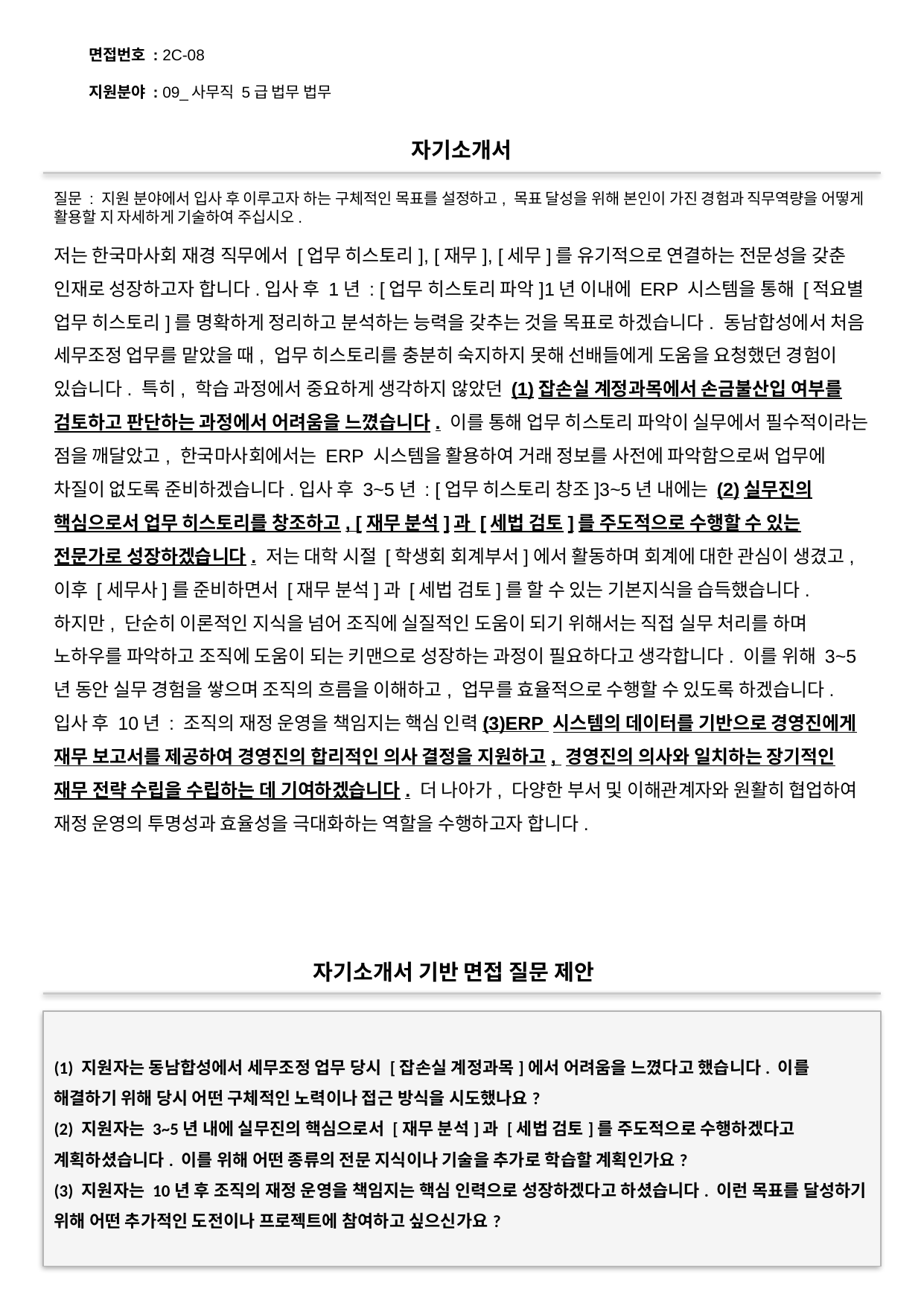

면접번호 : 2C-08

지원분야 : 09_사무직 5급 법무 법무
#

자기소개서

질문 : 지원 분야에서 입사 후 이루고자 하는 구체적인 목표를 설정하고, 목표 달성을 위해 본인이 가진 경험과 직무역량을 어떻게 활용할 지 자세하게 기술하여 주십시오.

저는 한국마사회 재경 직무에서 [업무 히스토리], [재무], [세무]를 유기적으로 연결하는 전문성을 갖춘 인재로 성장하고자 합니다.입사 후 1년 : [업무 히스토리 파악]1년 이내에 ERP 시스템을 통해 [적요별 업무 히스토리]를 명확하게 정리하고 분석하는 능력을 갖추는 것을 목표로 하겠습니다. 동남합성에서 처음 세무조정 업무를 맡았을 때, 업무 히스토리를 충분히 숙지하지 못해 선배들에게 도움을 요청했던 경험이 있습니다. 특히, 학습 과정에서 중요하게 생각하지 않았던 (1)잡손실 계정과목에서 손금불산입 여부를 검토하고 판단하는 과정에서 어려움을 느꼈습니다. 이를 통해 업무 히스토리 파악이 실무에서 필수적이라는 점을 깨달았고, 한국마사회에서는 ERP 시스템을 활용하여 거래 정보를 사전에 파악함으로써 업무에 차질이 없도록 준비하겠습니다.입사 후 3~5년 : [업무 히스토리 창조]3~5년 내에는 (2)실무진의 핵심으로서 업무 히스토리를 창조하고, [재무 분석]과 [세법 검토]를 주도적으로 수행할 수 있는 전문가로 성장하겠습니다. 저는 대학 시절 [학생회 회계부서]에서 활동하며 회계에 대한 관심이 생겼고, 이후 [세무사]를 준비하면서 [재무 분석]과 [세법 검토]를 할 수 있는 기본지식을 습득했습니다. 하지만, 단순히 이론적인 지식을 넘어 조직에 실질적인 도움이 되기 위해서는 직접 실무 처리를 하며 노하우를 파악하고 조직에 도움이 되는 키맨으로 성장하는 과정이 필요하다고 생각합니다. 이를 위해 3~5년 동안 실무 경험을 쌓으며 조직의 흐름을 이해하고, 업무를 효율적으로 수행할 수 있도록 하겠습니다.입사 후 10년 : 조직의 재정 운영을 책임지는 핵심 인력(3)ERP 시스템의 데이터를 기반으로 경영진에게 재무 보고서를 제공하여 경영진의 합리적인 의사 결정을 지원하고, 경영진의 의사와 일치하는 장기적인 재무 전략 수립을 수립하는 데 기여하겠습니다. 더 나아가, 다양한 부서 및 이해관계자와 원활히 협업하여 재정 운영의 투명성과 효율성을 극대화하는 역할을 수행하고자 합니다.

자기소개서 기반 면접 질문 제안

(1) 지원자는 동남합성에서 세무조정 업무 당시 [잡손실 계정과목]에서 어려움을 느꼈다고 했습니다. 이를 해결하기 위해 당시 어떤 구체적인 노력이나 접근 방식을 시도했나요?
(2) 지원자는 3~5년 내에 실무진의 핵심으로서 [재무 분석]과 [세법 검토]를 주도적으로 수행하겠다고 계획하셨습니다. 이를 위해 어떤 종류의 전문 지식이나 기술을 추가로 학습할 계획인가요?
(3) 지원자는 10년 후 조직의 재정 운영을 책임지는 핵심 인력으로 성장하겠다고 하셨습니다. 이런 목표를 달성하기 위해 어떤 추가적인 도전이나 프로젝트에 참여하고 싶으신가요?